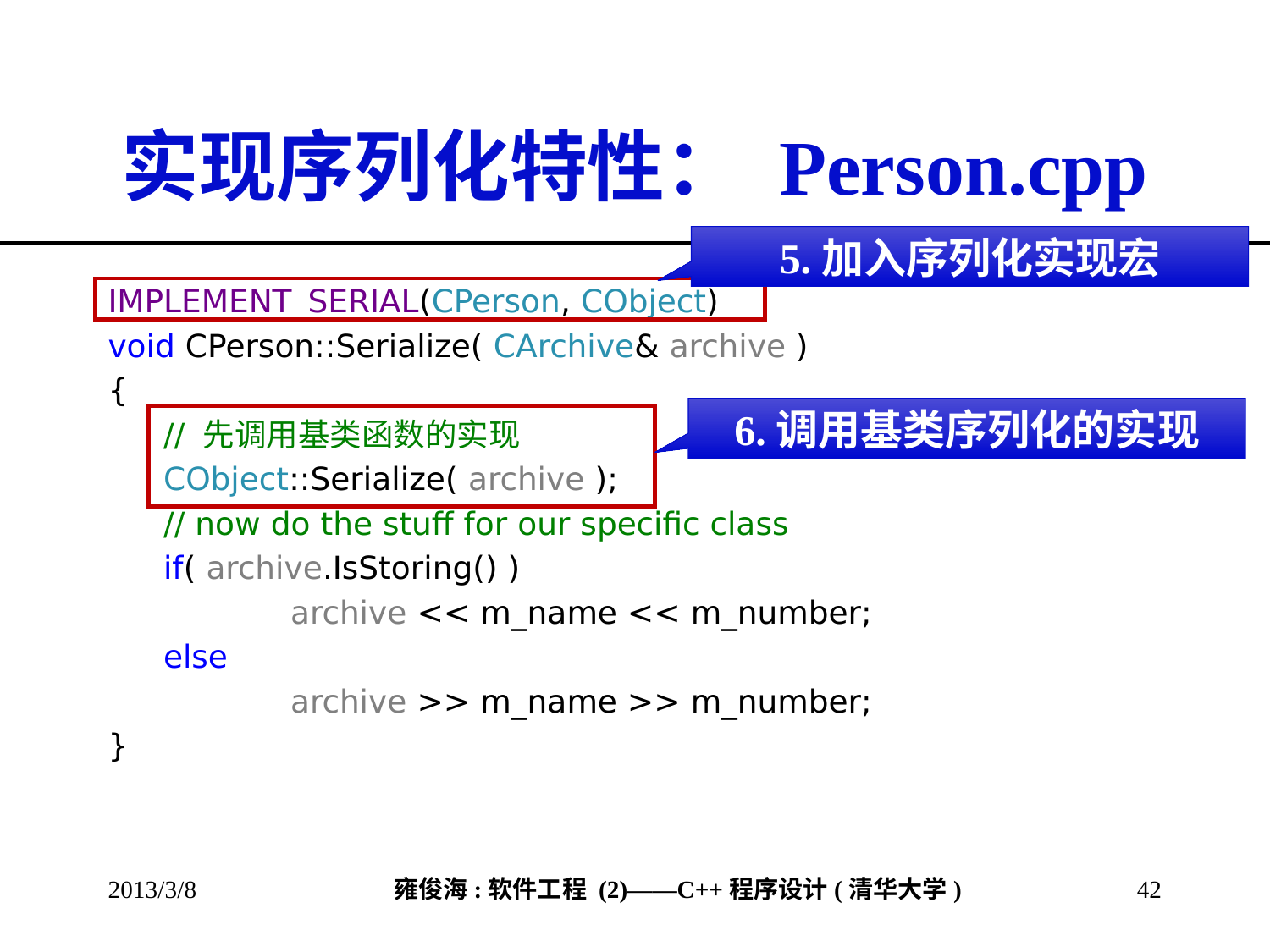

# 实现序列化特性： Person.cpp
5.加入序列化实现宏
IMPLEMENT_SERIAL(CPerson, CObject)
void CPerson::Serialize( CArchive& archive )
{
// 先调用基类函数的实现
CObject::Serialize( archive );
// now do the stuff for our specific class
if( archive.IsStoring() )
	archive << m_name << m_number;
else
	archive >> m_name >> m_number;
}

6.调用基类序列化的实现

2013/3/8
42